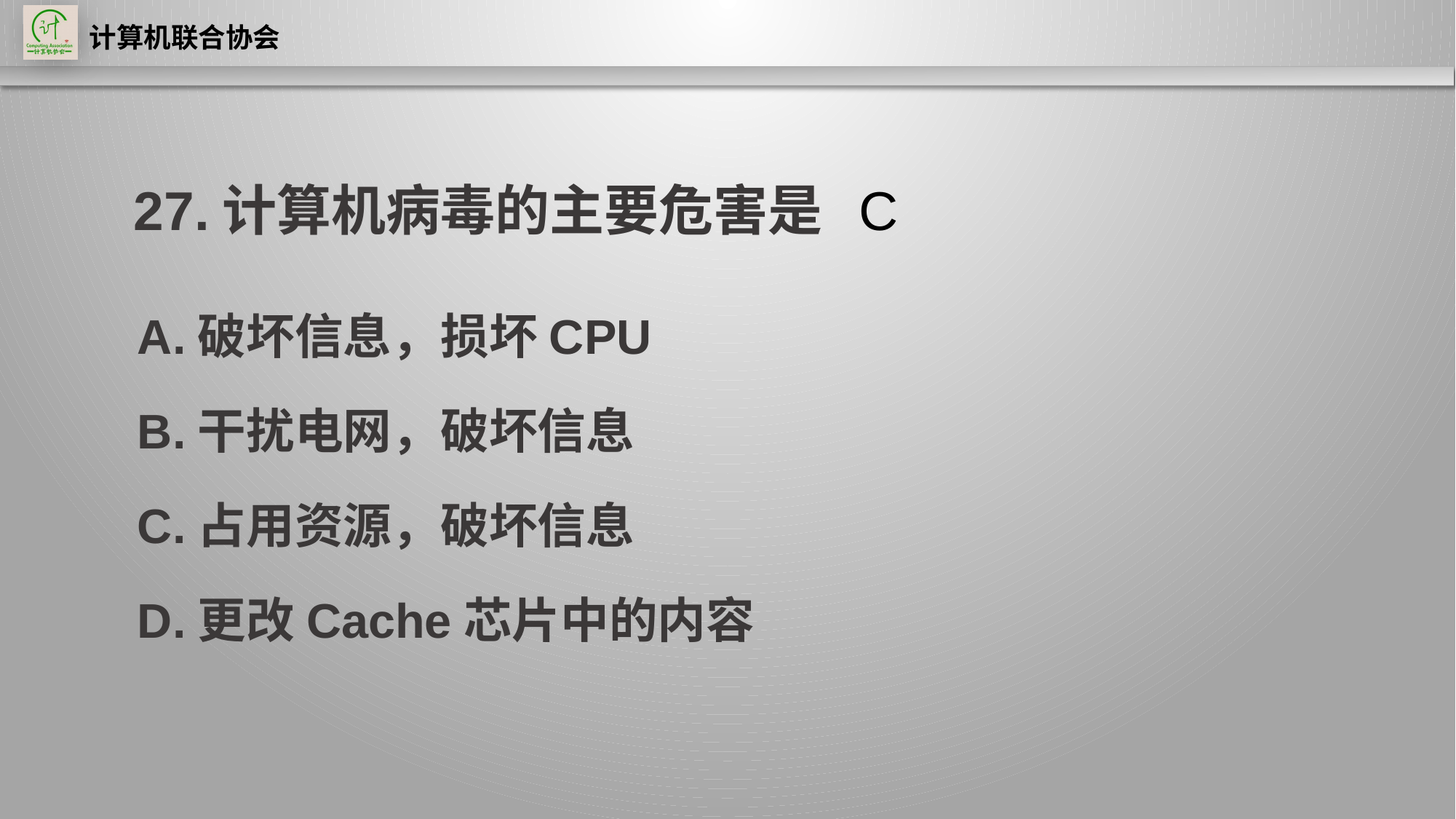

C
27.计算机病毒的主要危害是
A.破坏信息，损坏CPU
B.干扰电网，破坏信息
C.占用资源，破坏信息
D.更改Cache芯片中的内容